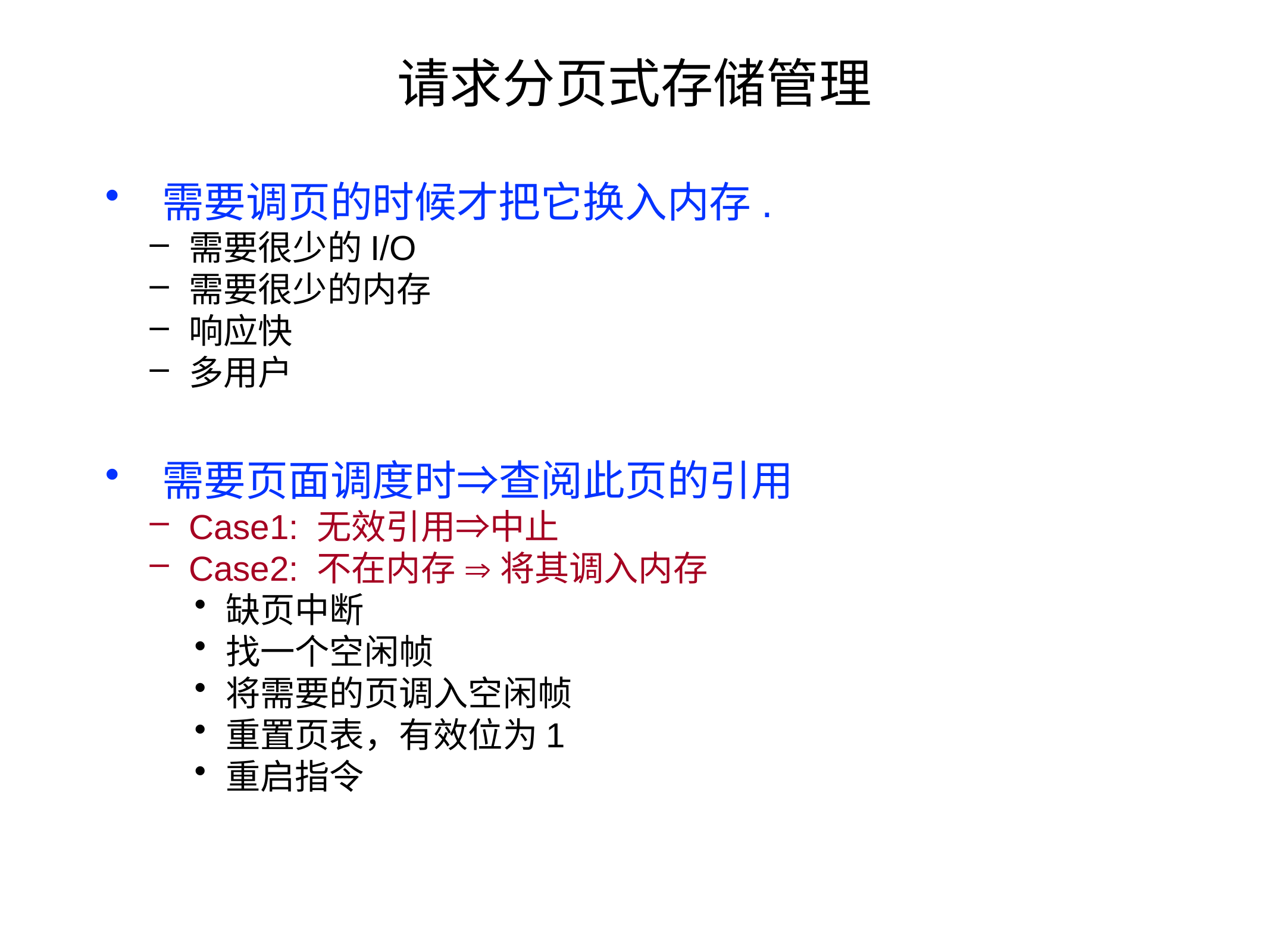

请求分页式存储管理
需要调页的时候才把它换入内存.
需要很少的I/O
需要很少的内存
响应快
多用户

需要页面调度时⇒查阅此页的引用
Case1: 无效引用⇒中止
Case2: 不在内存⇒将其调入内存
缺页中断
找一个空闲帧
将需要的页调入空闲帧
重置页表，有效位为1
重启指令